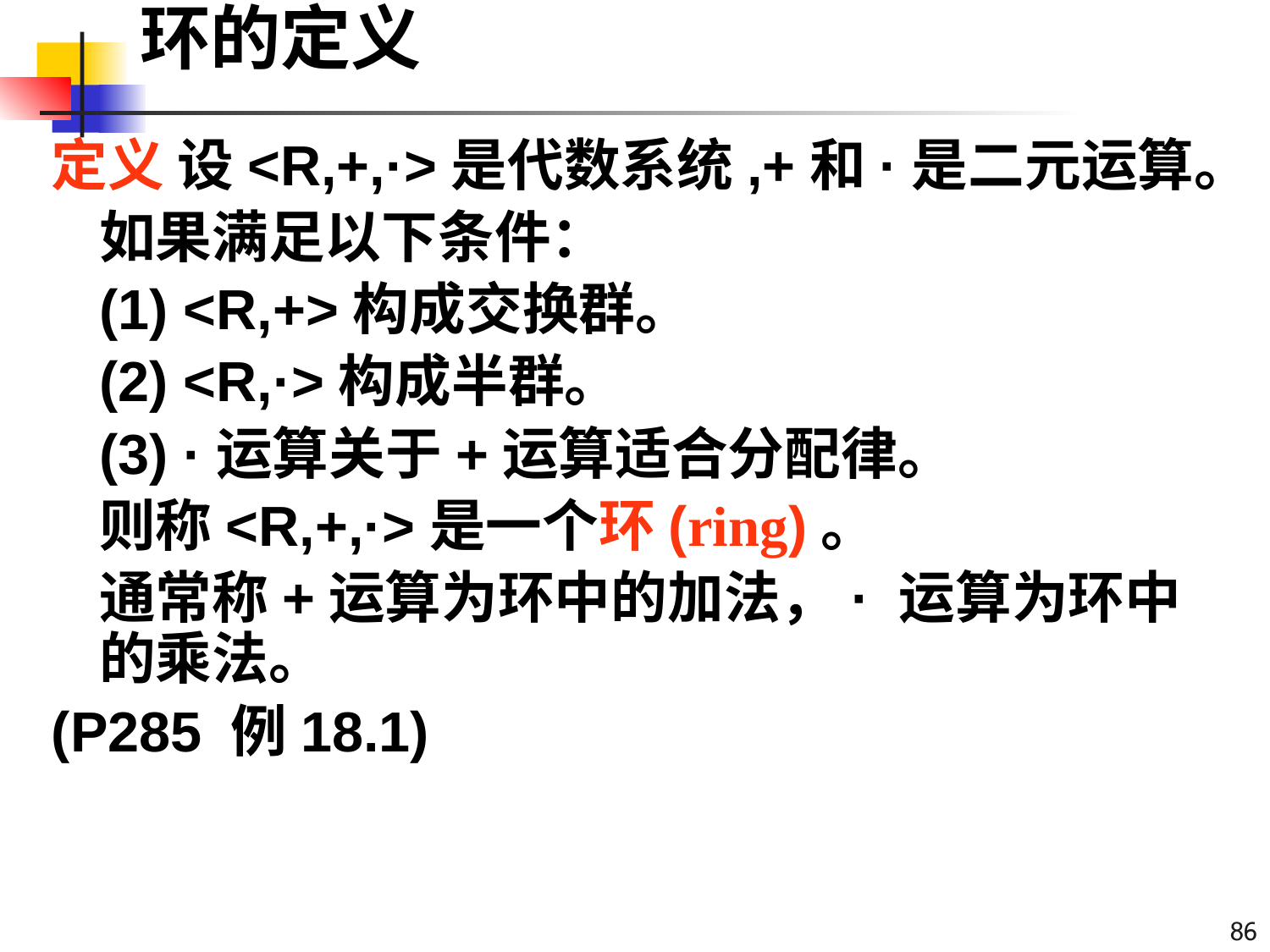

# 环的定义
定义 设<R,+,·>是代数系统,+和·是二元运算。
	如果满足以下条件：
	(1) <R,+>构成交换群。
	(2) <R,·>构成半群。
	(3) ·运算关于+运算适合分配律。
	则称<R,+,·>是一个环(ring)。
	通常称+运算为环中的加法，· 运算为环中的乘法。
(P285 例18.1)
86